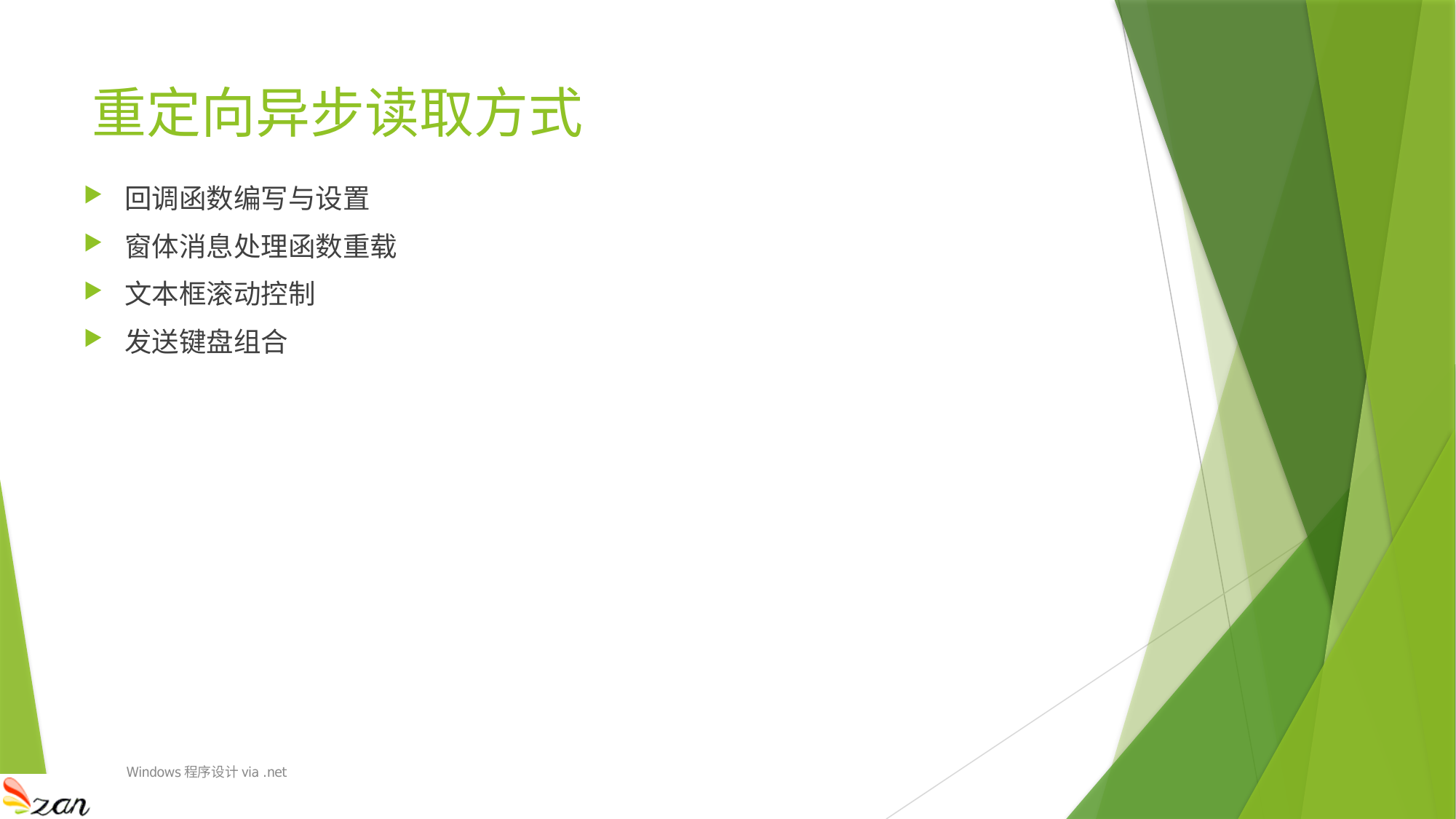

# 重定向异步读取方式
回调函数编写与设置
窗体消息处理函数重载
文本框滚动控制
发送键盘组合
Windows程序设计via .net